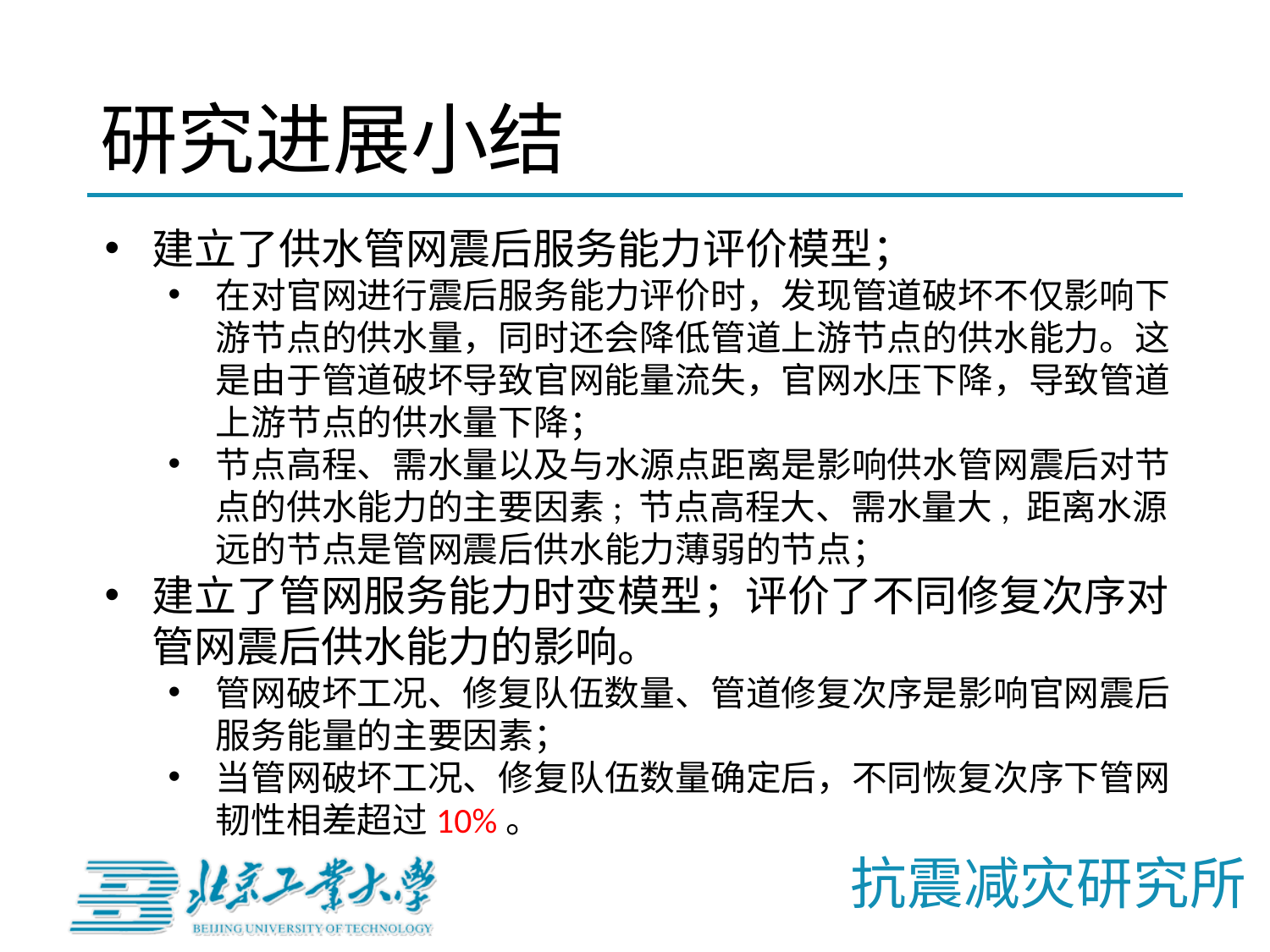

# 研究进展小结
建立了供水管网震后服务能力评价模型；
在对官网进行震后服务能力评价时，发现管道破坏不仅影响下游节点的供水量，同时还会降低管道上游节点的供水能力。这是由于管道破坏导致官网能量流失，官网水压下降，导致管道上游节点的供水量下降；
节点高程、需水量以及与水源点距离是影响供水管网震后对节点的供水能力的主要因素; 节点高程大、需水量大, 距离水源远的节点是管网震后供水能力薄弱的节点；
建立了管网服务能力时变模型；评价了不同修复次序对管网震后供水能力的影响。
管网破坏工况、修复队伍数量、管道修复次序是影响官网震后服务能量的主要因素；
当管网破坏工况、修复队伍数量确定后，不同恢复次序下管网韧性相差超过10%。